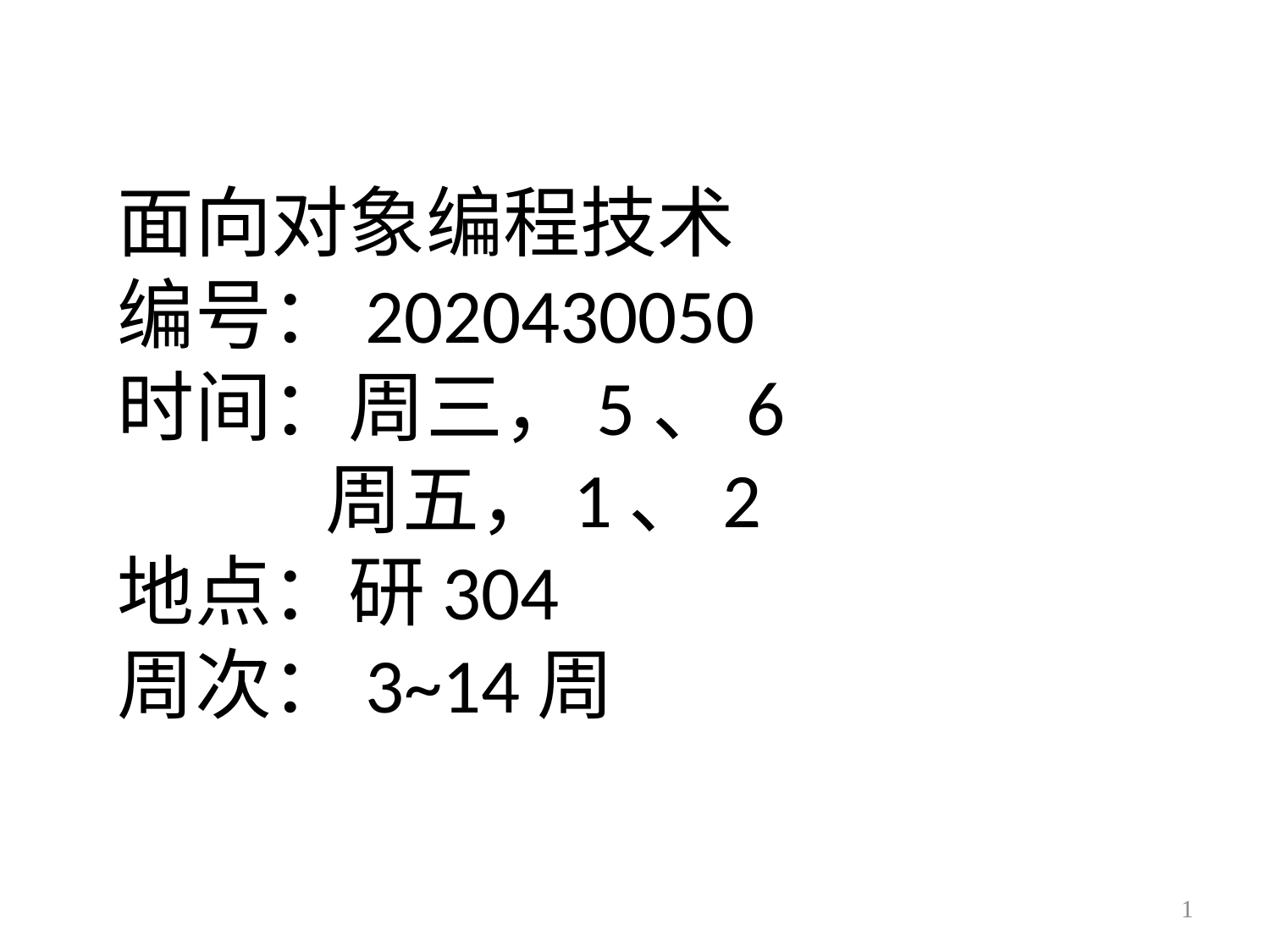

# 面向对象编程技术 编号：2020430050 时间：周三，5、6 周五，1、2 地点：研304 周次：3~14周
1